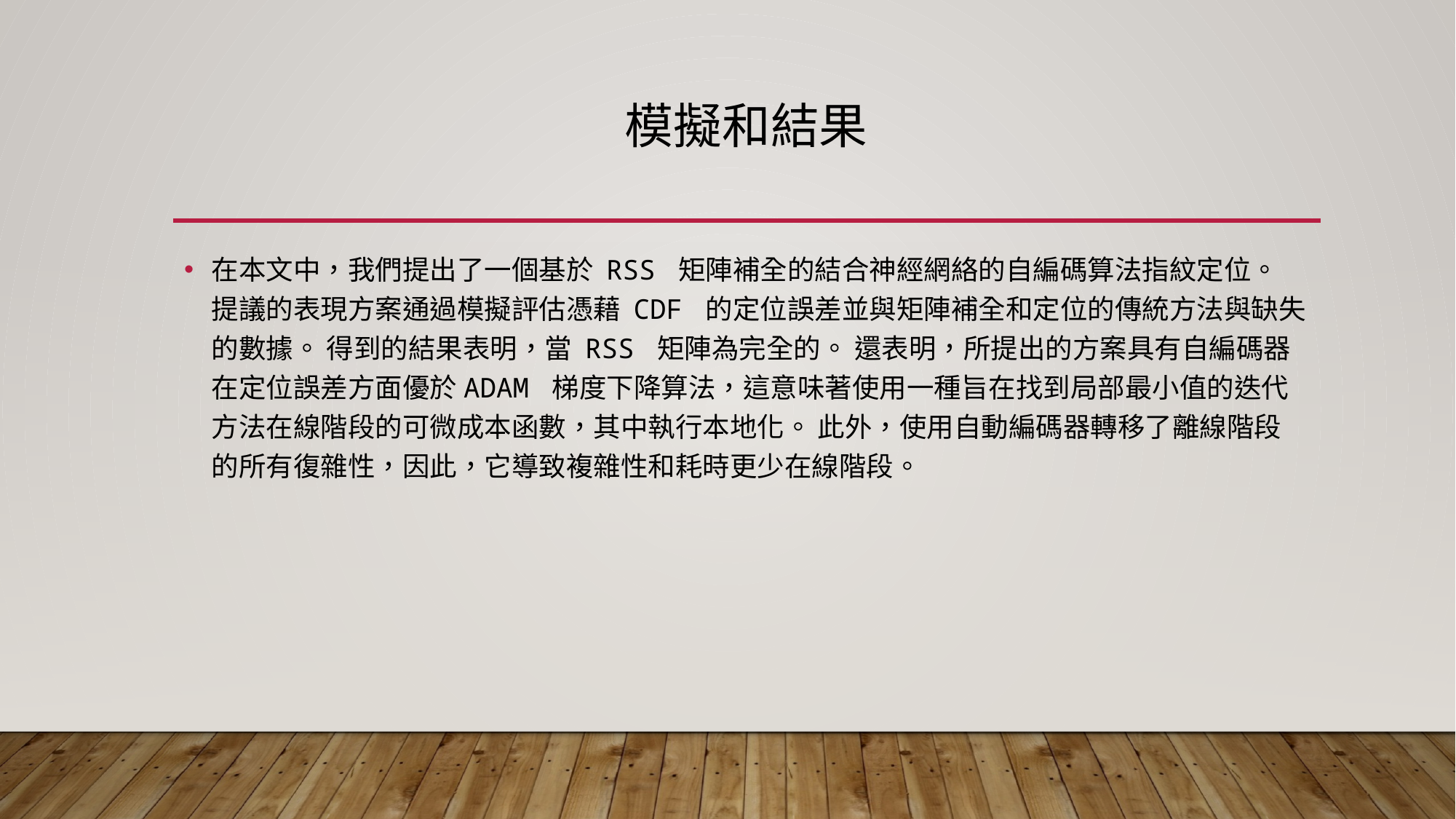

# 模擬和結果
在本文中，我們提出了一個基於 RSS 矩陣補全的結合神經網絡的自編碼算法指紋定位。 提議的表現方案通過模擬評估憑藉 CDF 的定位誤差並與矩陣補全和定位的傳統方法與缺失的數據。 得到的結果表明，當 RSS 矩陣為完全的。 還表明，所提出的方案具有自編碼器在定位誤差方面優於ADAM 梯度下降算法，這意味著使用一種旨在找到局部最小值的迭代方法在線階段的可微成本函數，其中執行本地化。 此外，使用自動編碼器轉移了離線階段的所有復雜性，因此，它導致複雜性和耗時更少在線階段。